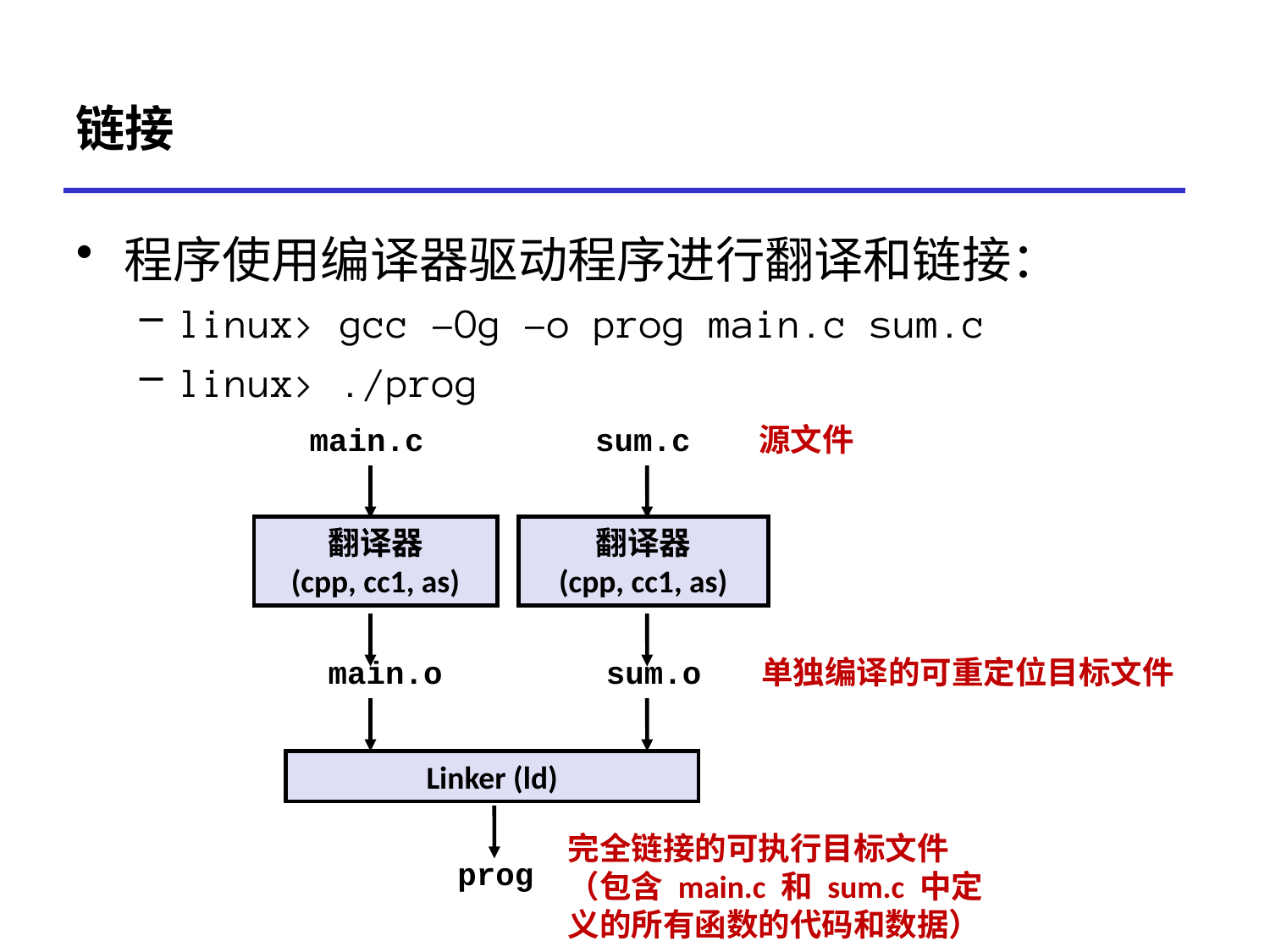

# 链接
程序使用编译器驱动程序进行翻译和链接：
linux> gcc -Og -o prog main.c sum.c
linux> ./prog
main.c
sum.c
源文件

翻译器
(cpp, cc1, as)
翻译器
(cpp, cc1, as)

main.o
sum.o
单独编译的可重定位目标文件

Linker (ld)

完全链接的可执行目标文件
（包含 main.c 和 sum.c 中定义的所有函数的代码和数据）
prog